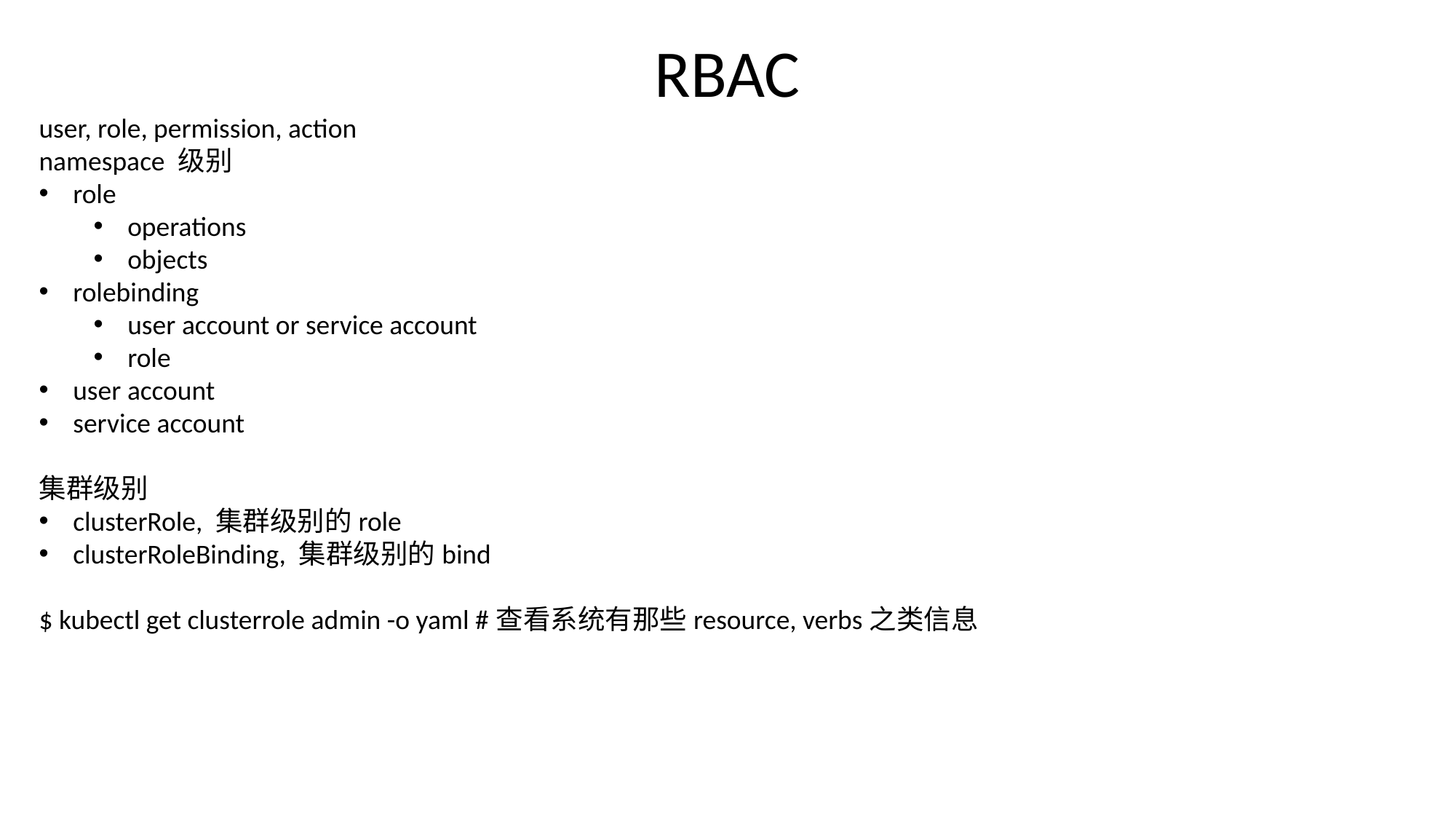

RBAC
user, role, permission, action
namespace 级别
role
operations
objects
rolebinding
user account or service account
role
user account
service account

集群级别
clusterRole, 集群级别的role
clusterRoleBinding, 集群级别的bind

$ kubectl get clusterrole admin -o yaml #查看系统有那些resource, verbs之类信息